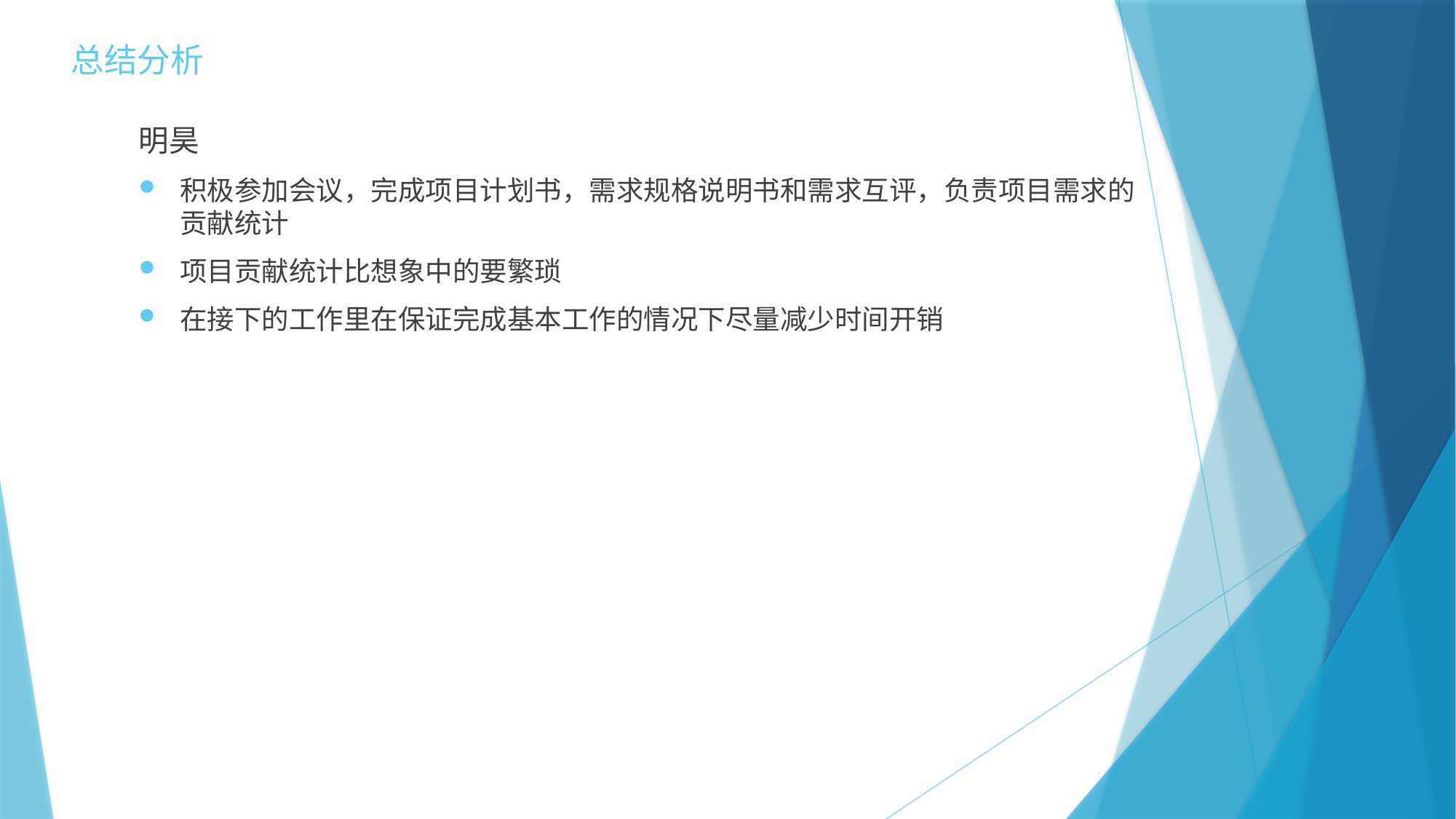

# 总结分析
明昊
积极参加会议，完成项目计划书，需求规格说明书和需求互评，负责项目需求的贡献统计
项目贡献统计比想象中的要繁琐
在接下的工作里在保证完成基本工作的情况下尽量减少时间开销